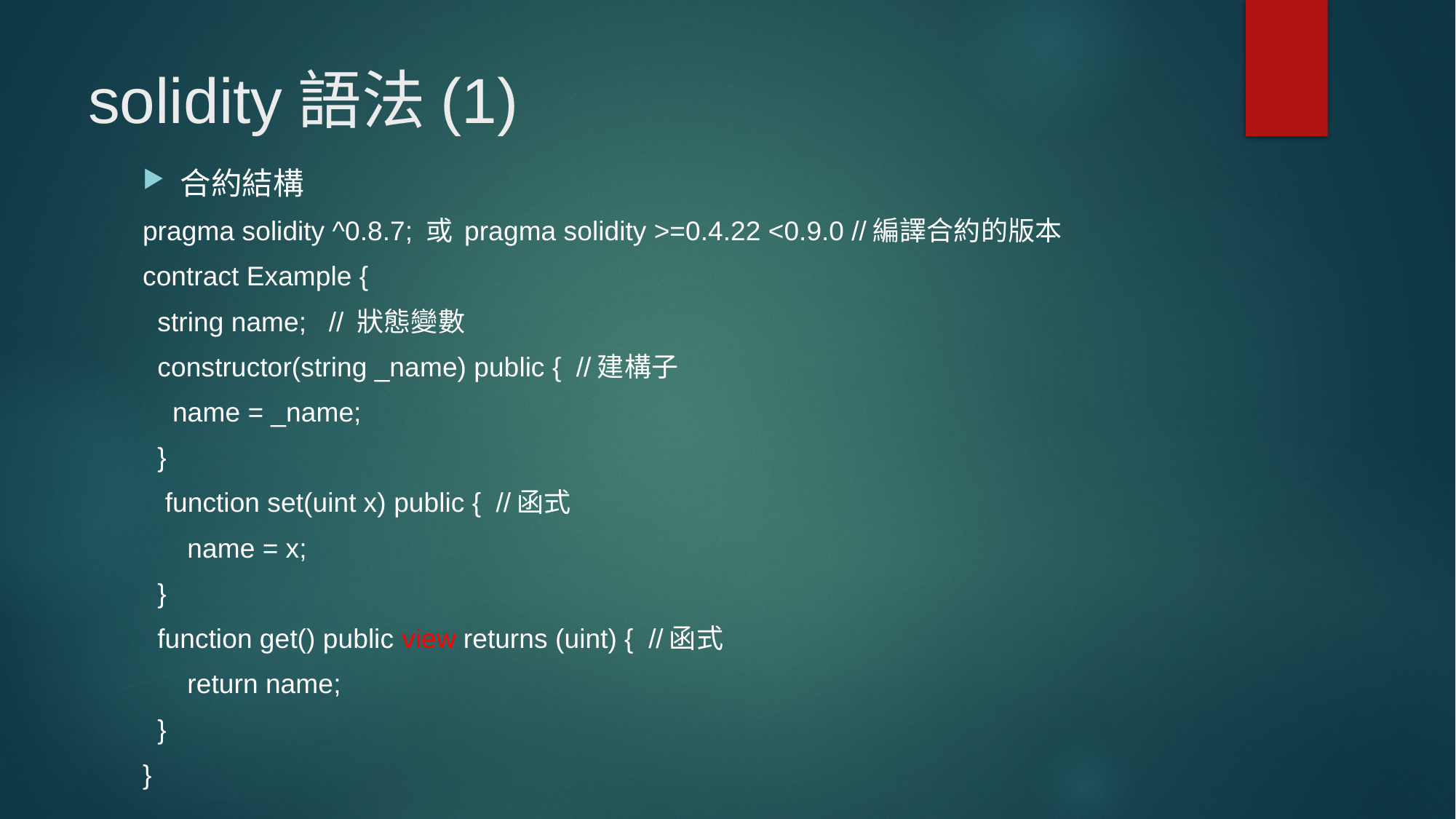

# solidity語法(1)
合約結構
pragma solidity ^0.8.7; 或 pragma solidity >=0.4.22 <0.9.0 //編譯合約的版本
contract Example {
  string name;   // 狀態變數
  constructor(string _name) public {  //建構子
    name = _name;
  }
   function set(uint x) public {  //函式
      name = x;
  }
  function get() public view returns (uint) {  //函式
      return name;
  }
}